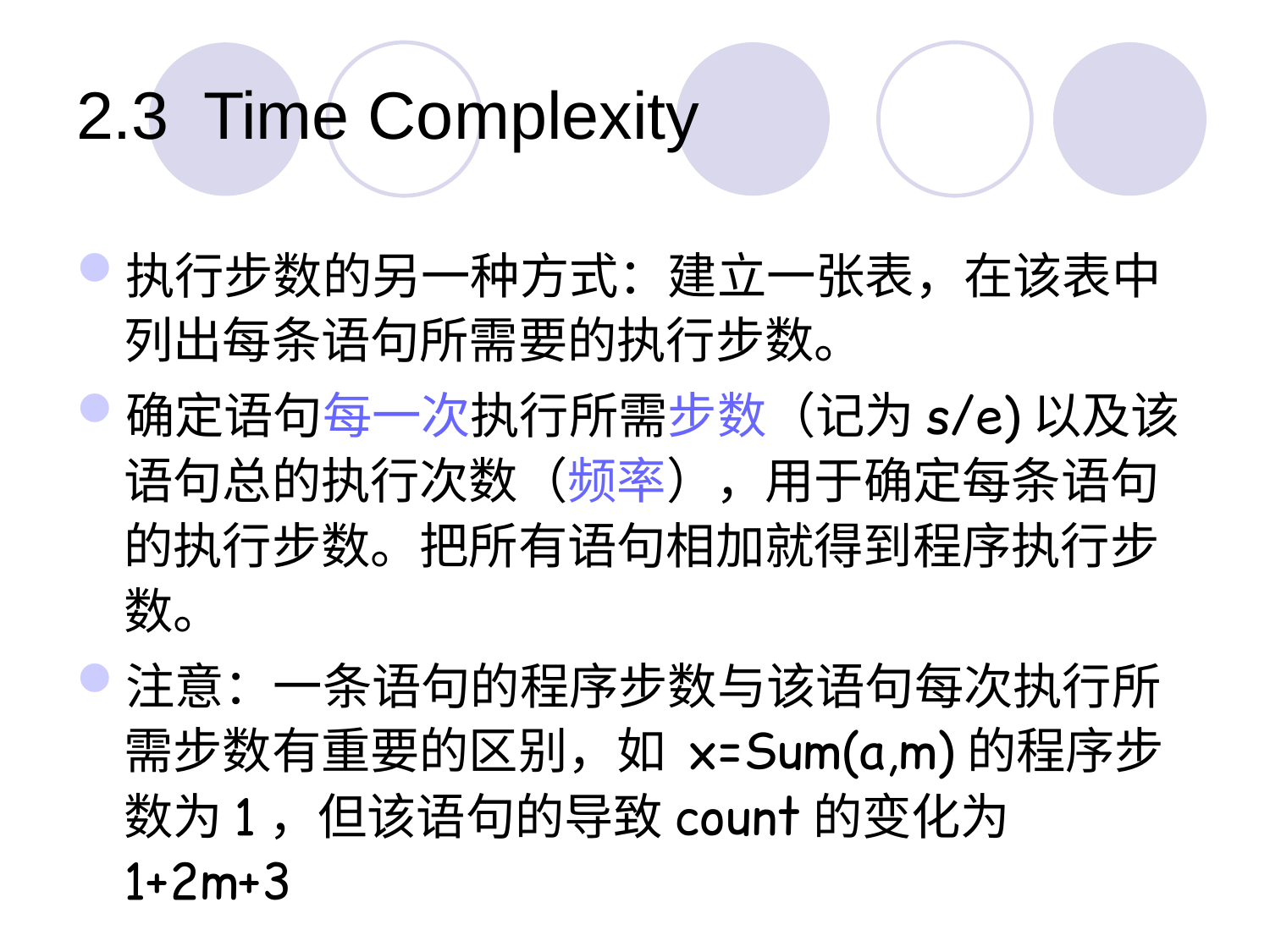

# 2.3	Time Complexity
执行步数的另一种方式：建立一张表，在该表中列出每条语句所需要的执行步数。
确定语句每一次执行所需步数（记为s/e)以及该语句总的执行次数（频率），用于确定每条语句的执行步数。把所有语句相加就得到程序执行步数。
注意：一条语句的程序步数与该语句每次执行所需步数有重要的区别，如 x=Sum(a,m)的程序步数为1，但该语句的导致count的变化为1+2m+3

47